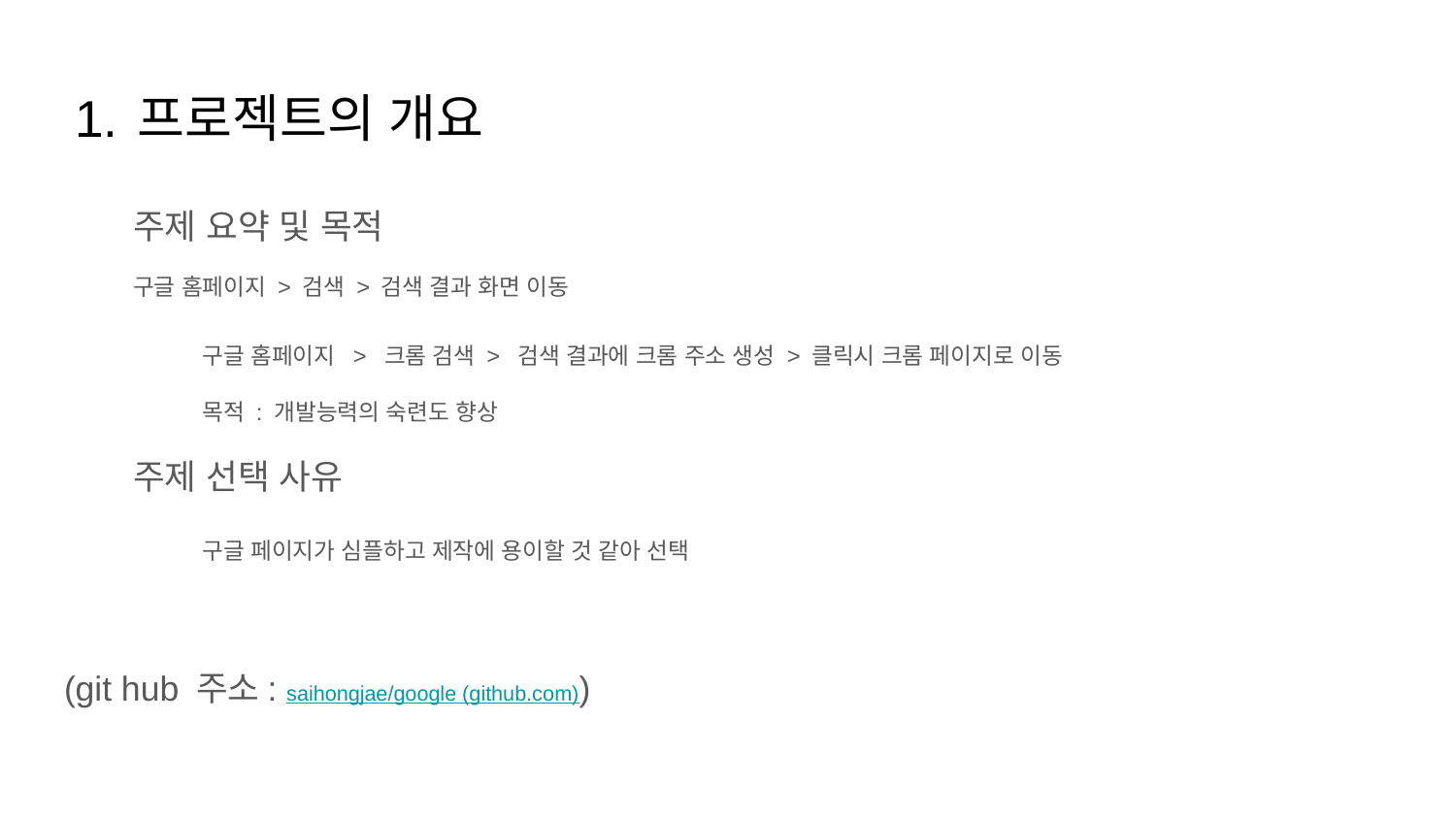

# 프로젝트의 개요
주제 요약 및 목적
구글 홈페이지 > 검색 > 검색 결과 화면 이동
	구글 홈페이지  >  크롬 검색 >  검색 결과에 크롬 주소 생성 > 클릭시 크롬 페이지로 이동
	목적 : 개발능력의 숙련도 향상
주제 선택 사유
	구글 페이지가 심플하고 제작에 용이할 것 같아 선택

(git hub 주소: saihongjae/google (github.com))